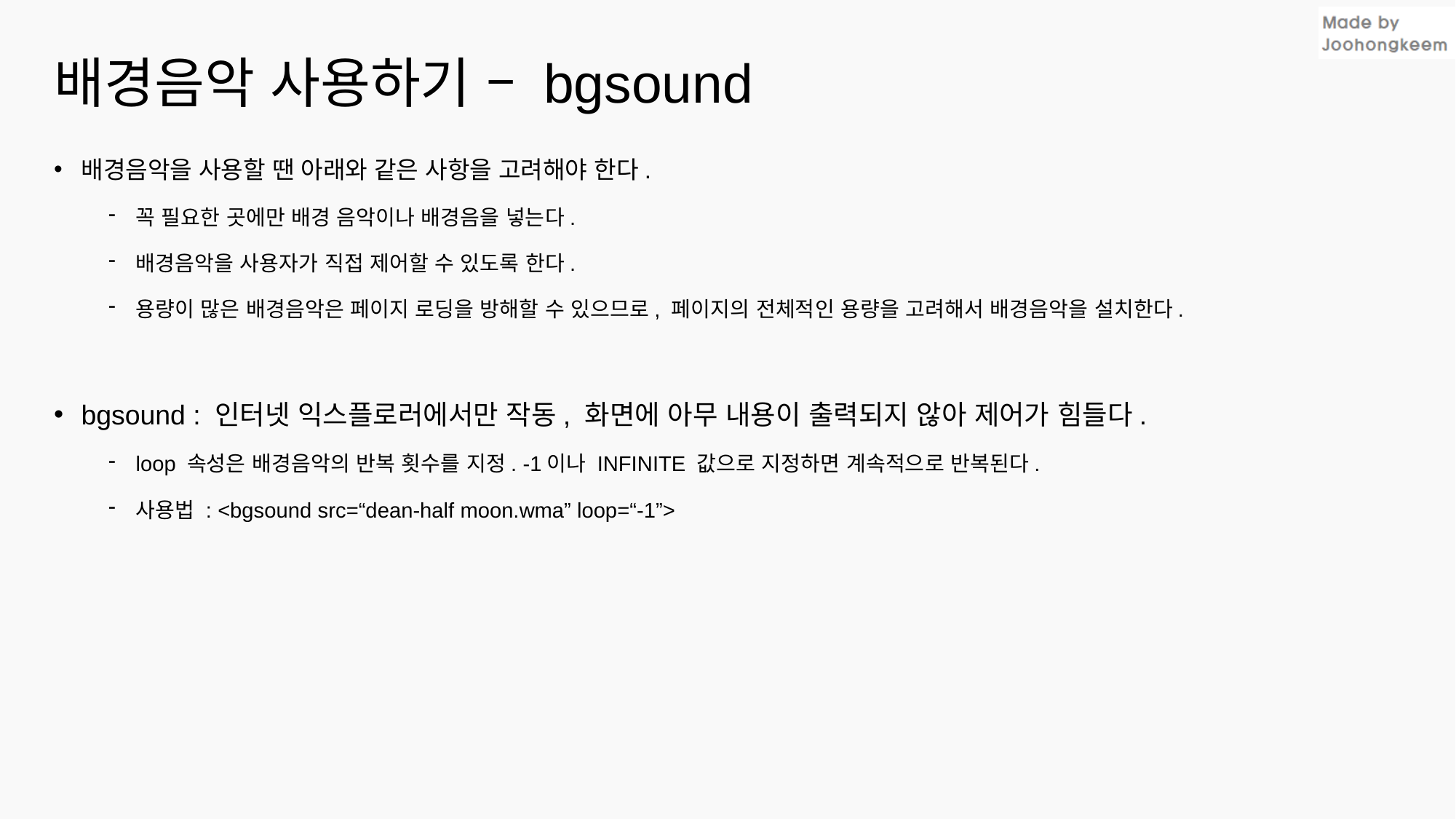

# 배경음악 사용하기 – bgsound
배경음악을 사용할 땐 아래와 같은 사항을 고려해야 한다.
꼭 필요한 곳에만 배경 음악이나 배경음을 넣는다.
배경음악을 사용자가 직접 제어할 수 있도록 한다.
용량이 많은 배경음악은 페이지 로딩을 방해할 수 있으므로, 페이지의 전체적인 용량을 고려해서 배경음악을 설치한다.

bgsound : 인터넷 익스플로러에서만 작동, 화면에 아무 내용이 출력되지 않아 제어가 힘들다.
loop 속성은 배경음악의 반복 횟수를 지정. -1이나 INFINITE 값으로 지정하면 계속적으로 반복된다.
사용법 : <bgsound src=“dean-half moon.wma” loop=“-1”>